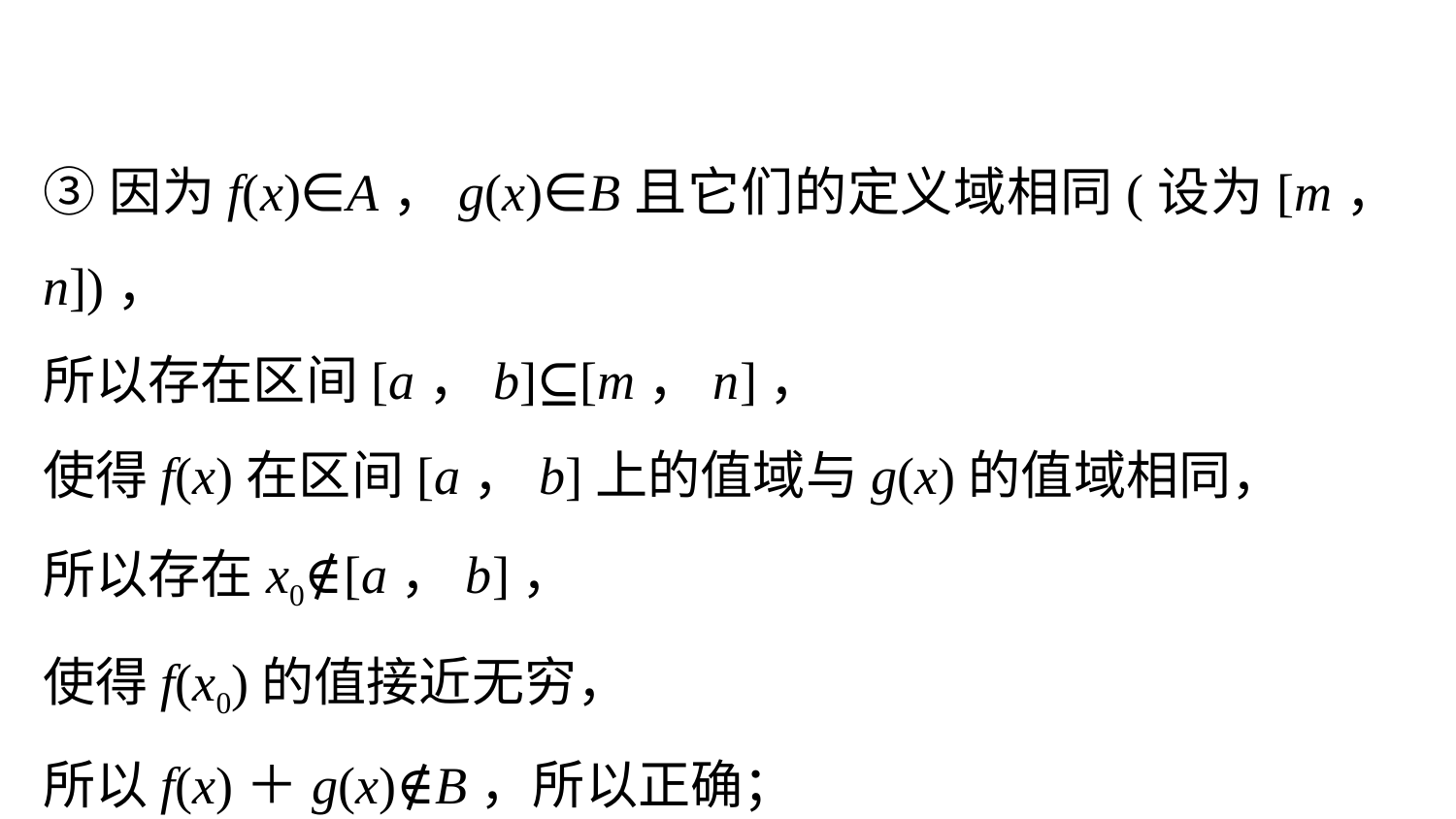

③因为f(x)∈A，g(x)∈B且它们的定义域相同(设为[m，n])，
所以存在区间[a，b]⊆[m，n]，
使得f(x)在区间[a，b]上的值域与g(x)的值域相同，
所以存在x0∉[a，b]，
使得f(x0)的值接近无穷，
所以f(x)＋g(x)∉B，所以正确；